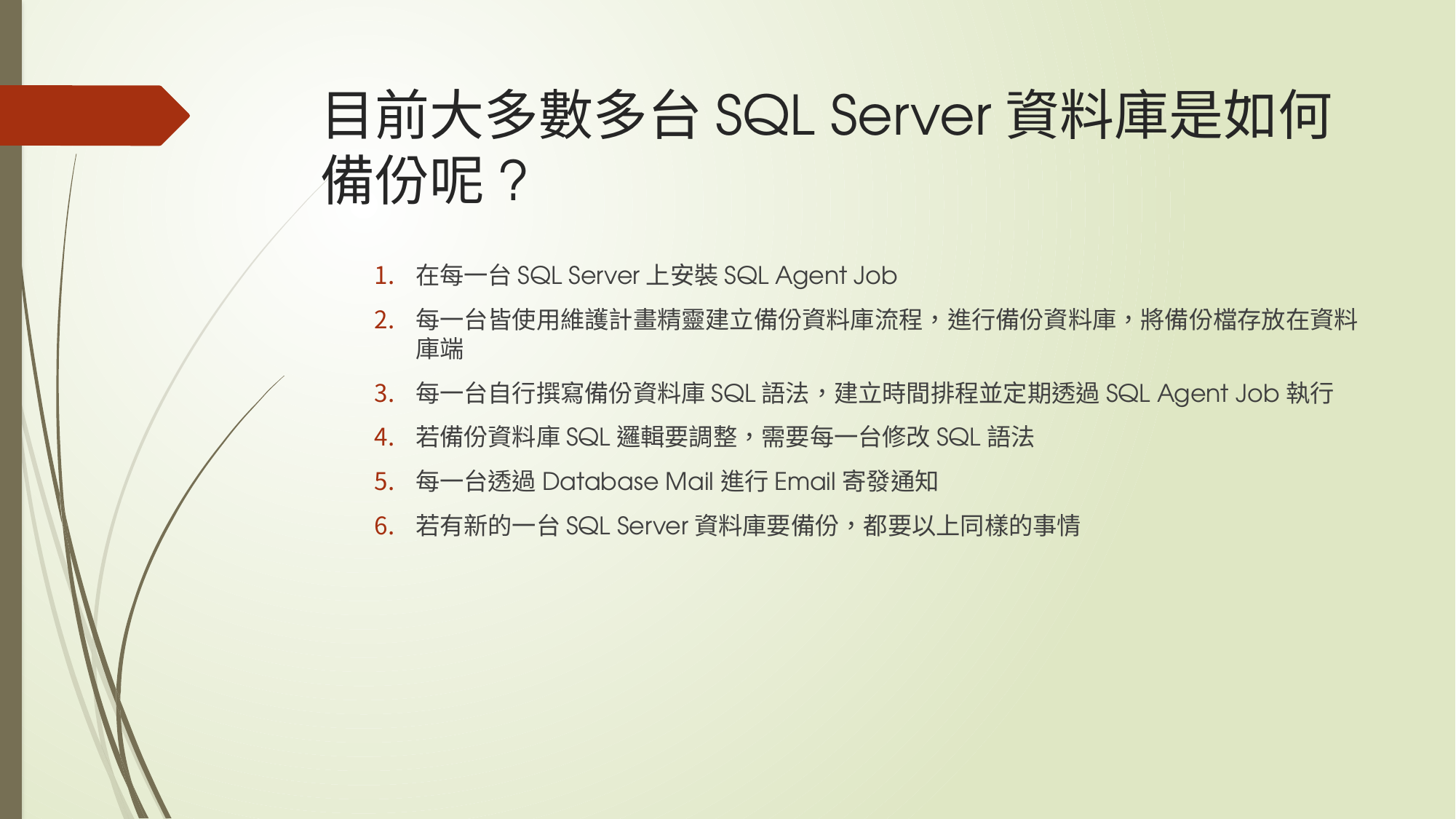

# 目前大多數多台SQL Server資料庫是如何備份呢?
在每一台SQL Server上安裝SQL Agent Job
每一台皆使用維護計畫精靈建立備份資料庫流程，進行備份資料庫，將備份檔存放在資料庫端
每一台自行撰寫備份資料庫SQL語法，建立時間排程並定期透過SQL Agent Job執行
若備份資料庫SQL邏輯要調整，需要每一台修改SQL語法
每一台透過Database Mail進行Email寄發通知
若有新的一台SQL Server資料庫要備份，都要以上同樣的事情